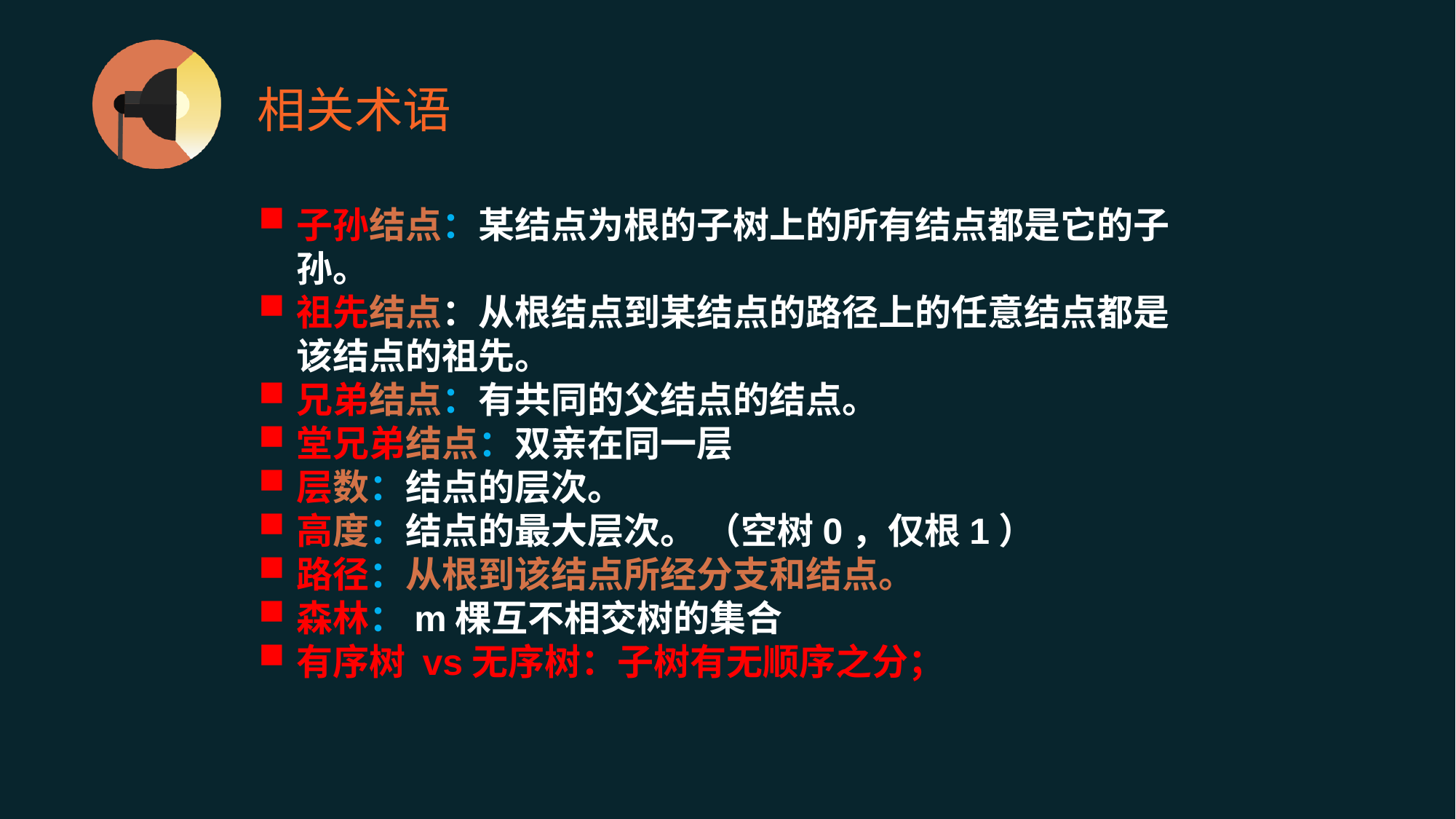

# 相关术语
子孙结点：某结点为根的子树上的所有结点都是它的子孙。
祖先结点：从根结点到某结点的路径上的任意结点都是该结点的祖先。
兄弟结点：有共同的父结点的结点。
堂兄弟结点：双亲在同一层
层数：结点的层次。
高度：结点的最大层次。 （空树0，仅根1）
路径：从根到该结点所经分支和结点。
森林：m棵互不相交树的集合
有序树 vs无序树：子树有无顺序之分；